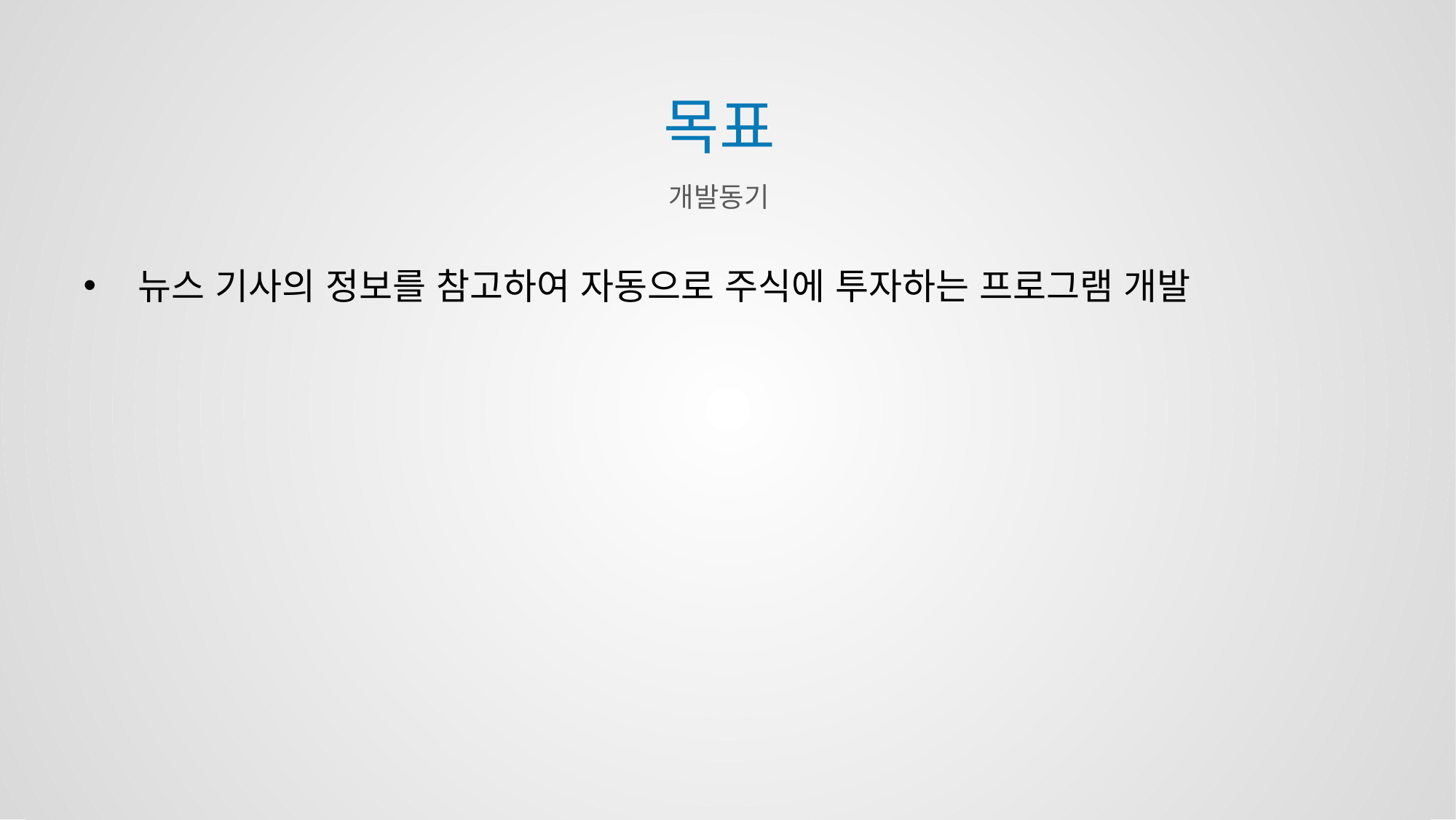

목표
개발동기
뉴스 기사의 정보를 참고하여 자동으로 주식에 투자하는 프로그램 개발